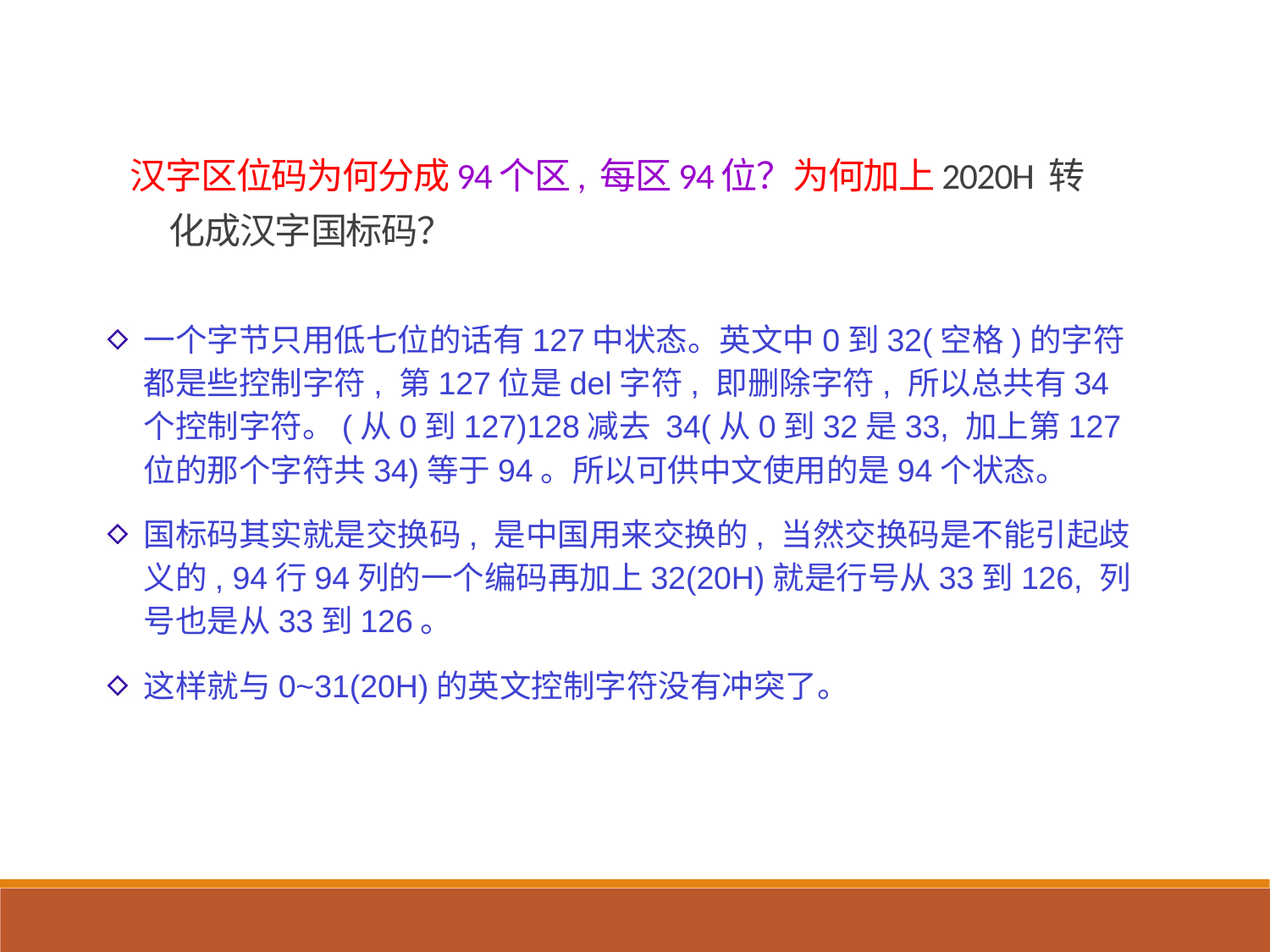

汉字区位码为何分成94个区, 每区94位？为何加上2020H 转化成汉字国标码？
一个字节只用低七位的话有127中状态。英文中0到32(空格)的字符都是些控制字符, 第127位是del字符, 即删除字符, 所以总共有34个控制字符。(从0到127)128减去 34(从0到32是33, 加上第127位的那个字符共34)等于94。所以可供中文使用的是94个状态。
国标码其实就是交换码, 是中国用来交换的, 当然交换码是不能引起歧义的, 94行94列的一个编码再加上32(20H)就是行号从33到126, 列号也是从33到126。
这样就与0~31(20H)的英文控制字符没有冲突了。